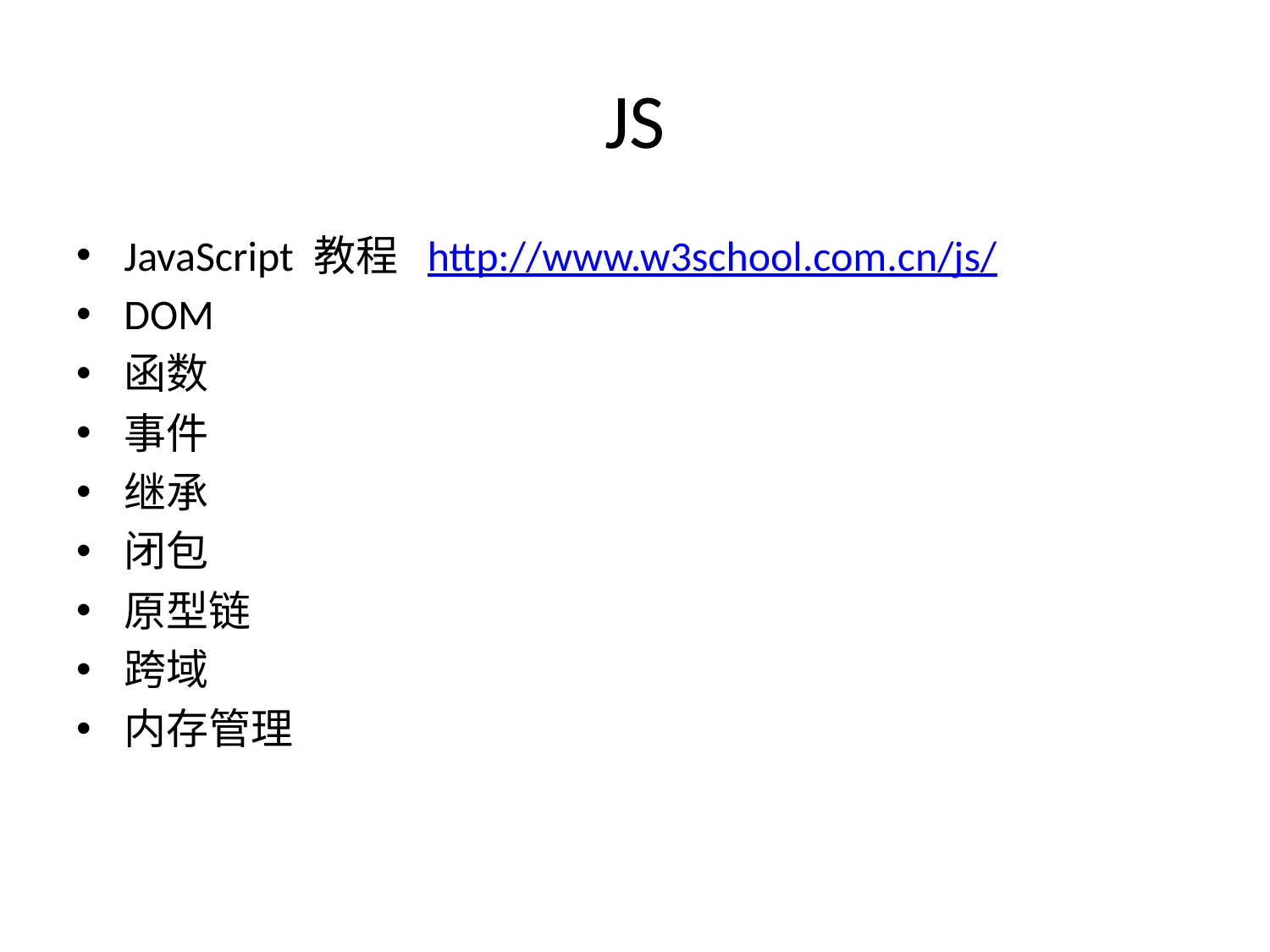

# JS
JavaScript 教程  http://www.w3school.com.cn/js/
DOM
函数
事件
继承
闭包
原型链
跨域
内存管理